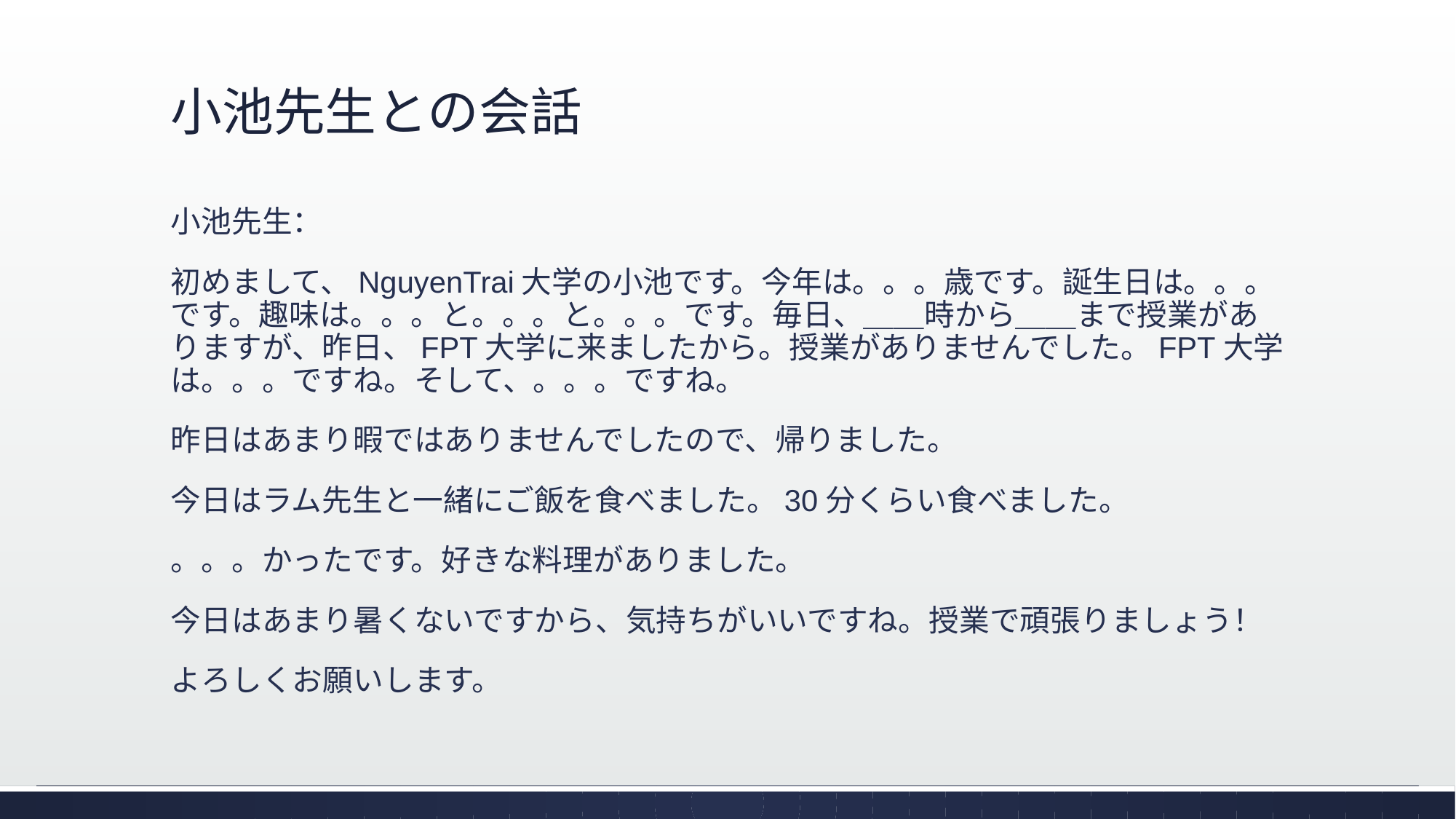

# 小池先生との会話

小池先生：
初めまして、NguyenTrai大学の小池です。今年は。。。歳です。誕生日は。。。です。趣味は。。。と。。。と。。。です。毎日、＿＿時から＿＿まで授業がありますが、昨日、FPT大学に来ましたから。授業がありませんでした。FPT大学は。。。ですね。そして、。。。ですね。
昨日はあまり暇ではありませんでしたので、帰りました。
今日はラム先生と一緒にご飯を食べました。30分くらい食べました。
。。。かったです。好きな料理がありました。
今日はあまり暑くないですから、気持ちがいいですね。授業で頑張りましょう！
よろしくお願いします。